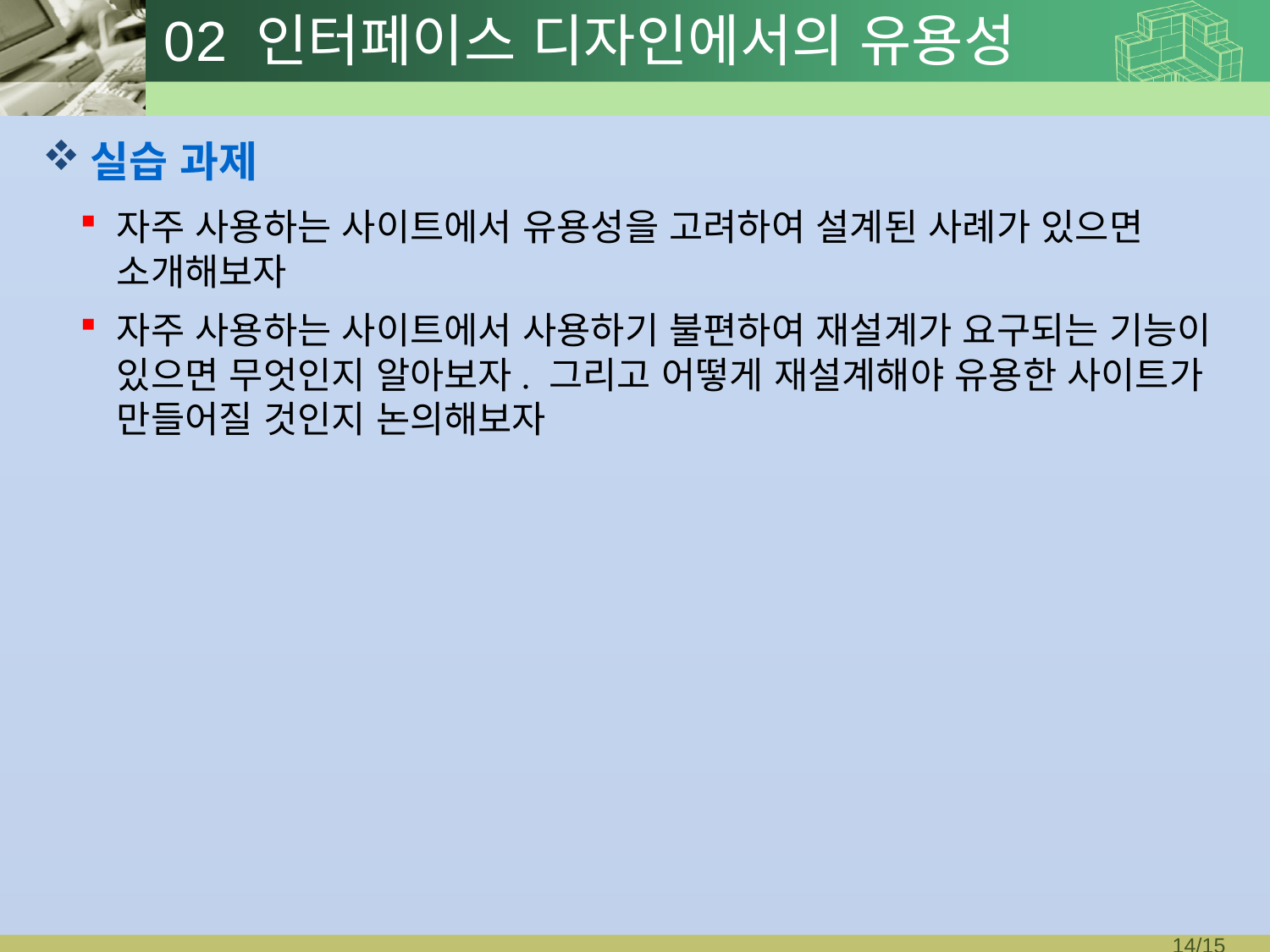

# 02 인터페이스 디자인에서의 유용성
실습 과제
자주 사용하는 사이트에서 유용성을 고려하여 설계된 사례가 있으면 소개해보자
자주 사용하는 사이트에서 사용하기 불편하여 재설계가 요구되는 기능이 있으면 무엇인지 알아보자. 그리고 어떻게 재설계해야 유용한 사이트가 만들어질 것인지 논의해보자